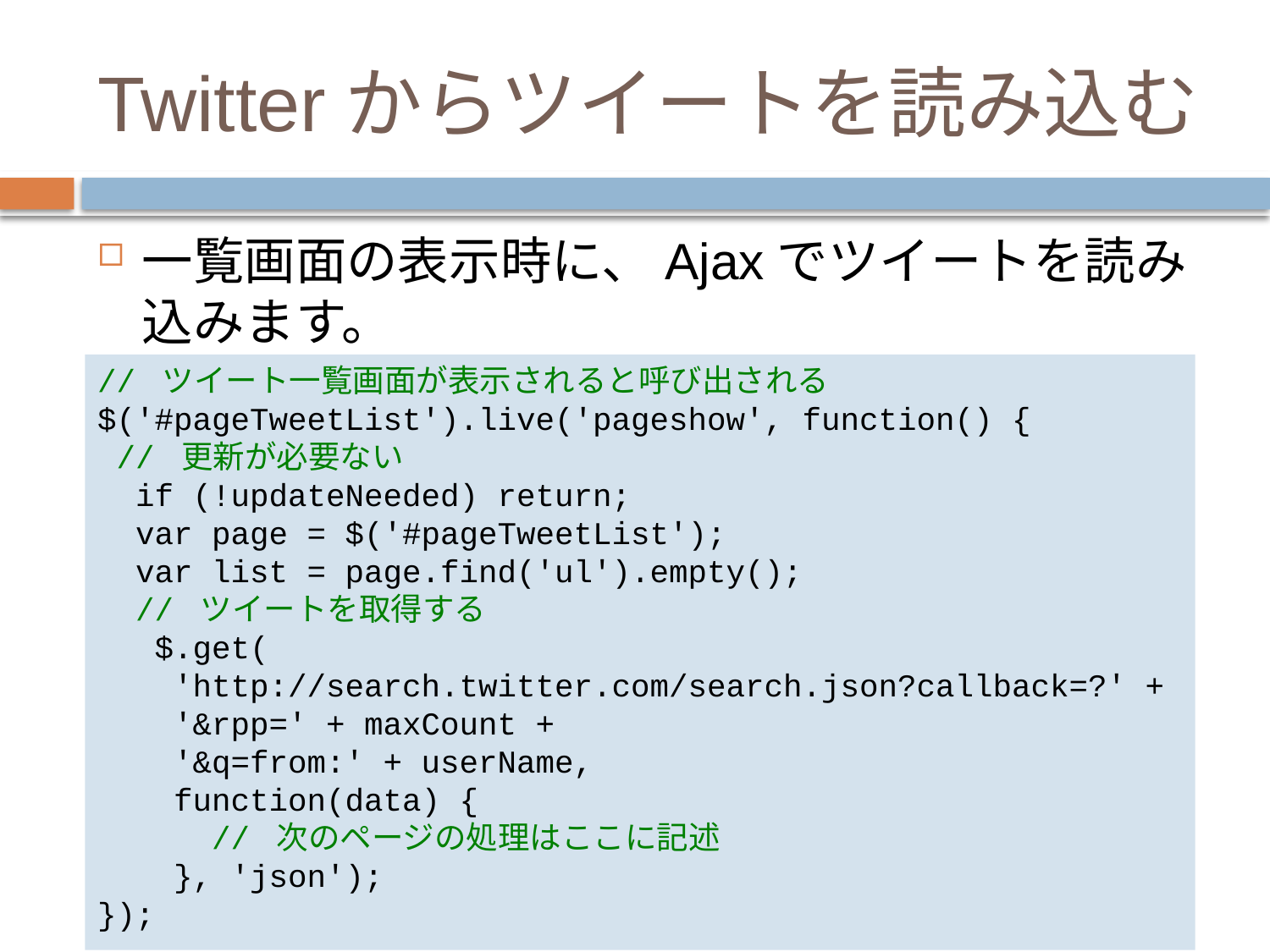

# Twitterからツイートを読み込む
一覧画面の表示時に、Ajaxでツイートを読み込みます。
// ツイート一覧画面が表示されると呼び出される
$('#pageTweetList').live('pageshow', function() {
 // 更新が必要ない
  if (!updateNeeded) return;
  var page = $('#pageTweetList');
  var list = page.find('ul').empty();
  // ツイートを取得する
   $.get(
    'http://search.twitter.com/search.json?callback=?' +
    '&rpp=' + maxCount +
    '&q=from:' + userName,
    function(data) {
      // 次のページの処理はここに記述
    }, 'json');
});